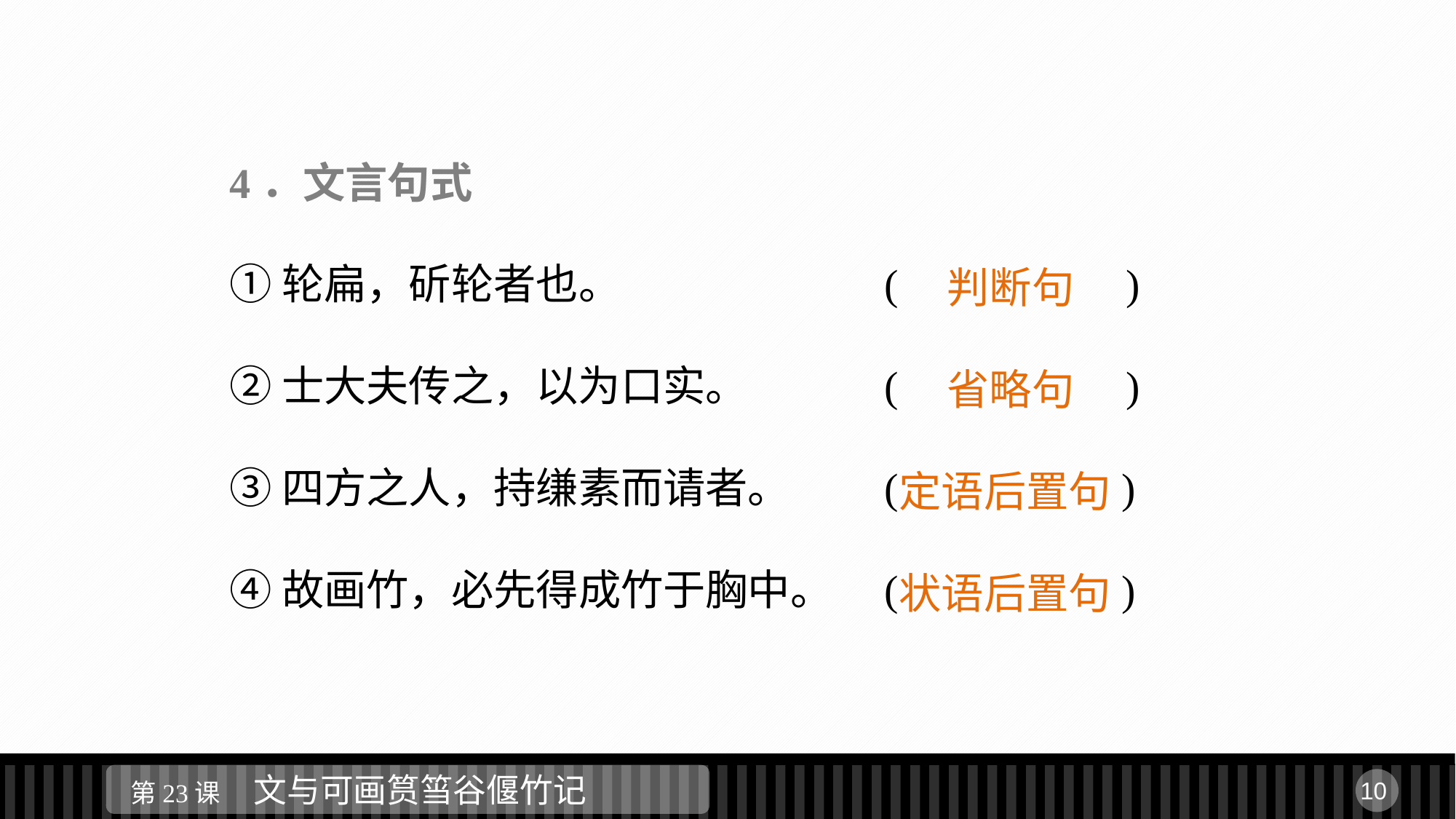

4．文言句式
①轮扁，斫轮者也。			(　　　　    )
②士大夫传之，以为口实。		(　　　　    )
③四方之人，持缣素而请者。	(　　       　 )
④故画竹，必先得成竹于胸中。	(　　　        )
    判断句
    省略句
定语后置句
状语后置句